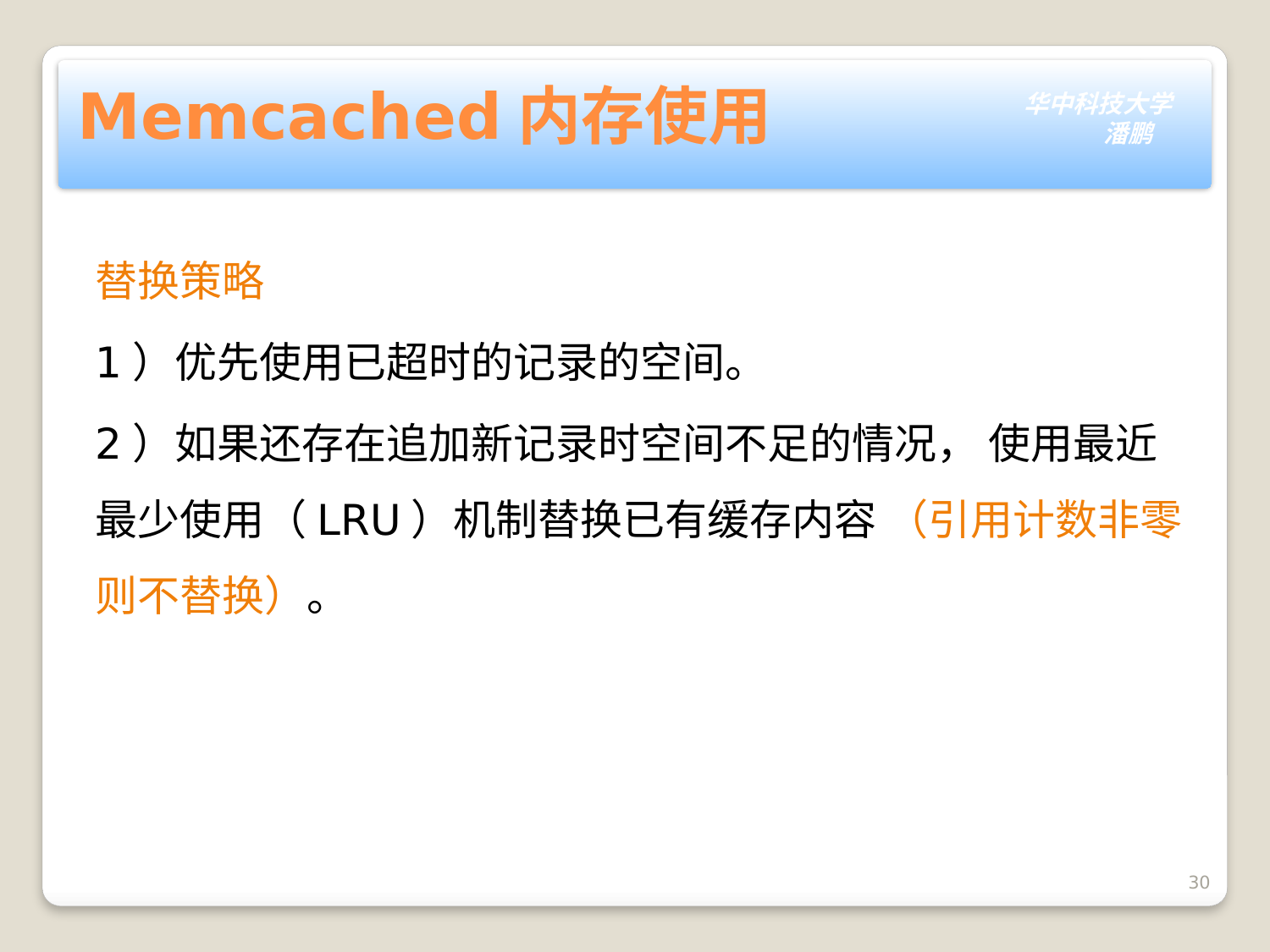

# Memcached内存使用
替换策略
1）优先使用已超时的记录的空间。
2）如果还存在追加新记录时空间不足的情况， 使用最近最少使用（LRU）机制替换已有缓存内容 （引用计数非零则不替换）。
30